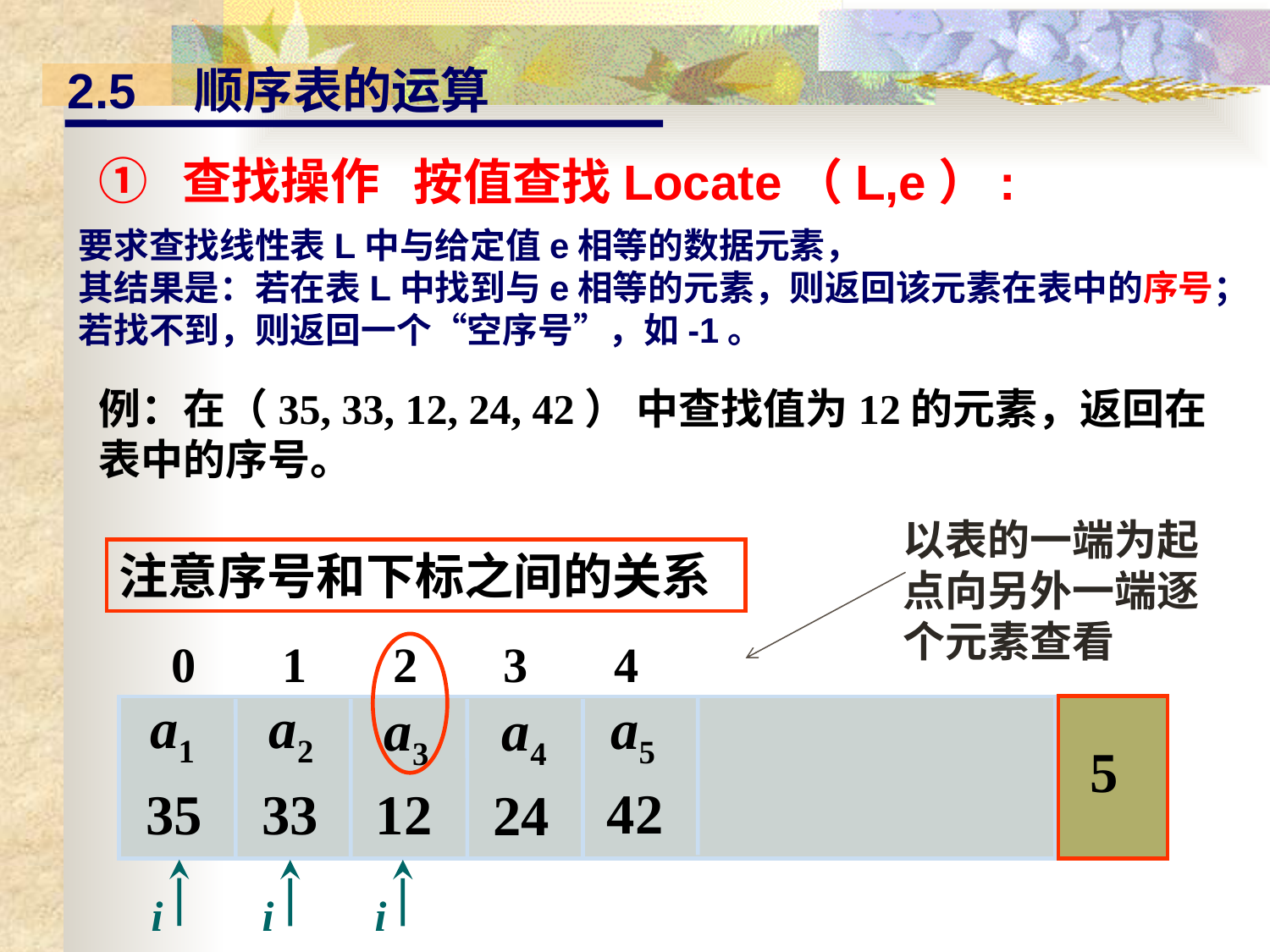

2.5	顺序表的运算

①  查找操作
按值查找Locate（L,e）:
要求查找线性表L中与给定值e相等的数据元素，
其结果是：若在表L中找到与e相等的元素，则返回该元素在表中的序号；若找不到，则返回一个“空序号”，如-1。
例：在（35, 33, 12, 24, 42） 中查找值为12的元素，返回在表中的序号。
以表的一端为起点向另外一端逐个元素查看
注意序号和下标之间的关系

0       1       2       3       4
a1
a2
a5
a3
a4

 5

42
35
12
33
24

i

i

i